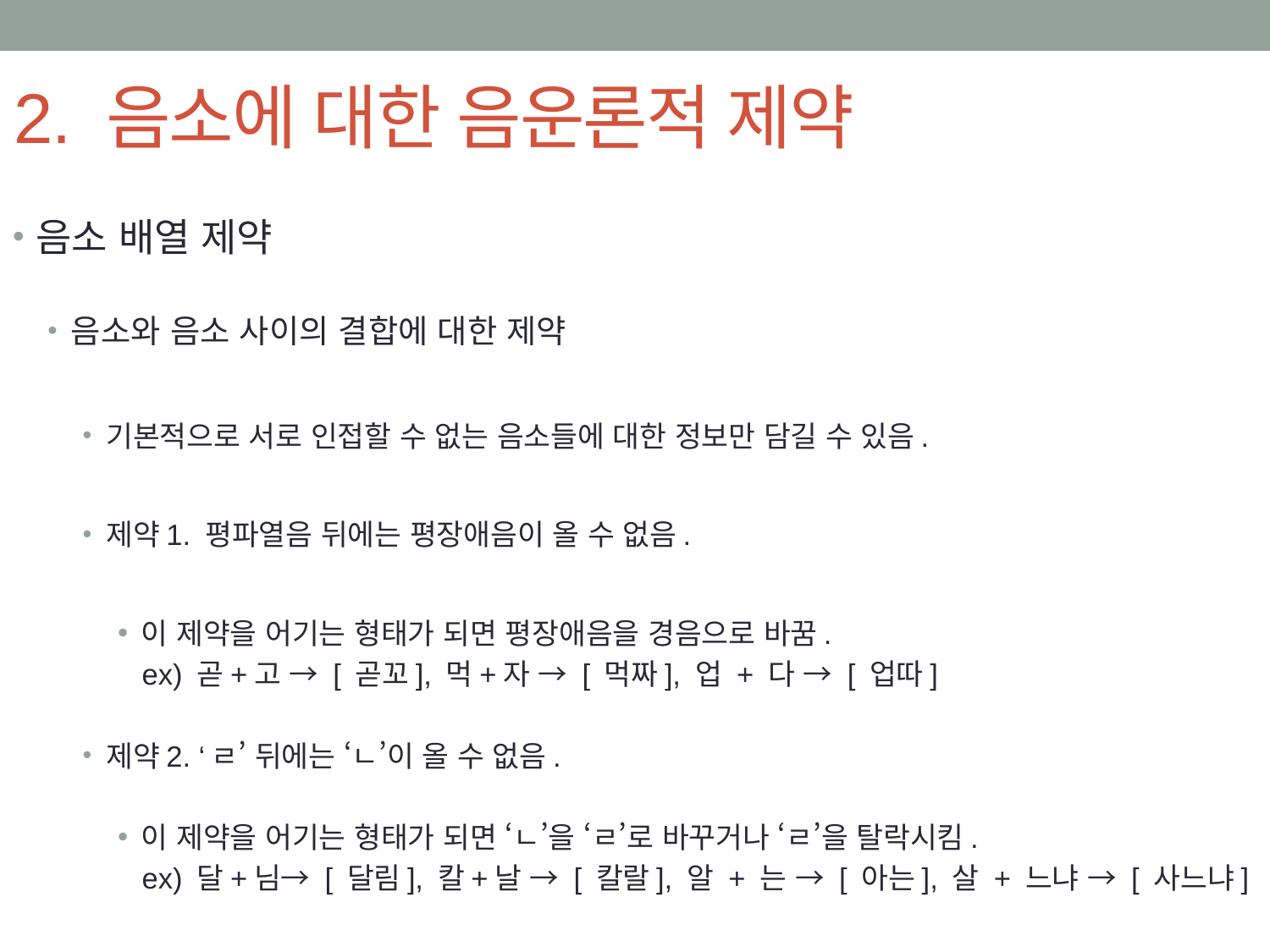

# 2. 음소에 대한 음운론적 제약
음소 배열 제약

음소와 음소 사이의 결합에 대한 제약

기본적으로 서로 인접할 수 없는 음소들에 대한 정보만 담길 수 있음.

제약1. 평파열음 뒤에는 평장애음이 올 수 없음.

이 제약을 어기는 형태가 되면 평장애음을 경음으로 바꿈.
   ex) 곧+고 → [ 곧꼬], 먹+자 → [ 먹짜], 업 + 다 → [ 업따]

제약2. ‘ㄹ’ 뒤에는 ‘ㄴ’이 올 수 없음.

이 제약을 어기는 형태가 되면 ‘ㄴ’을 ‘ㄹ’로 바꾸거나 ‘ㄹ’을 탈락시킴.
   ex) 달+님→ [ 달림], 칼+날 → [ 칼랄], 알 + 는 → [ 아는], 살 + 느냐 → [ 사느냐]